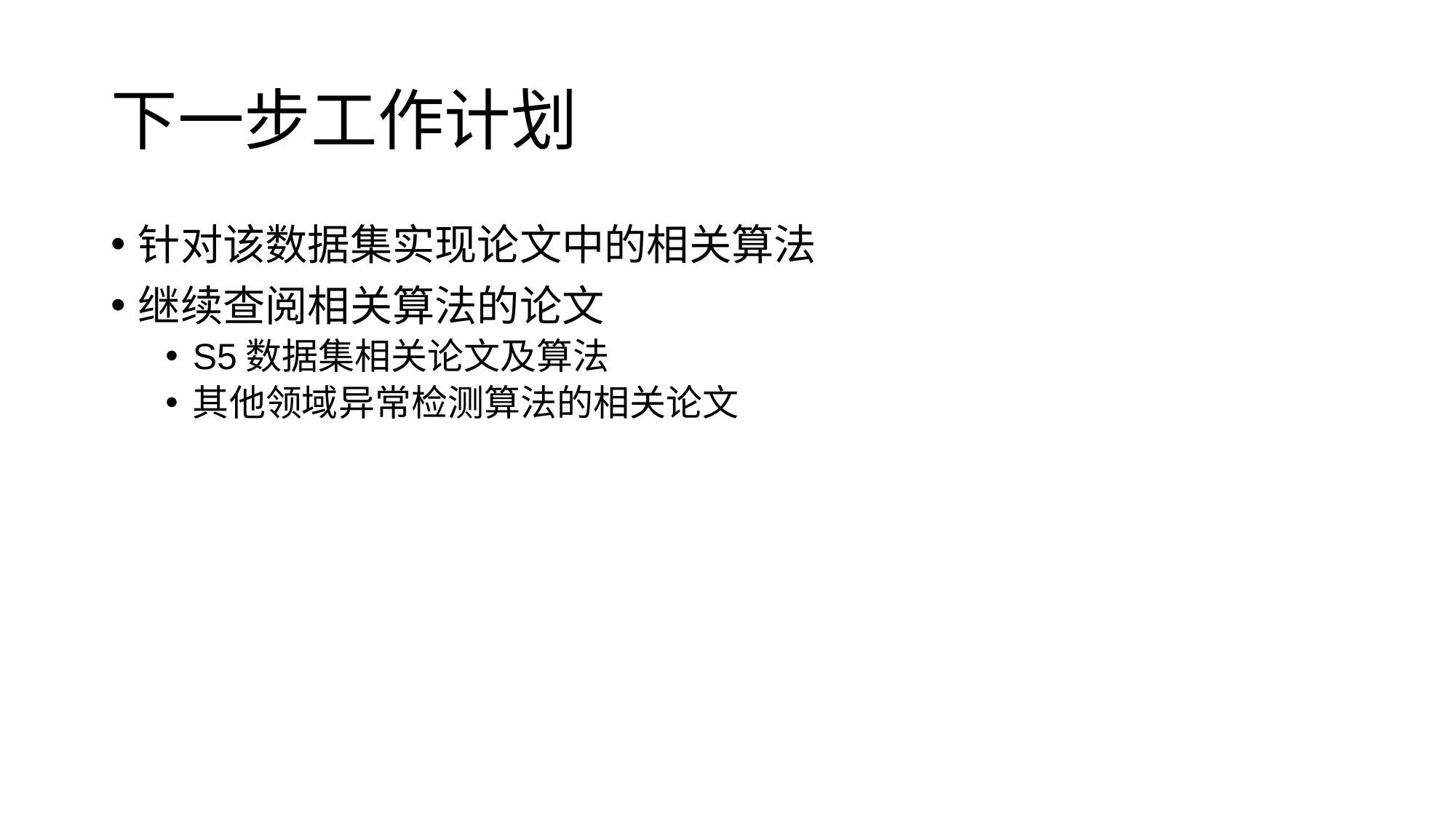

# 下一步工作计划
针对该数据集实现论文中的相关算法
继续查阅相关算法的论文
S5数据集相关论文及算法
其他领域异常检测算法的相关论文